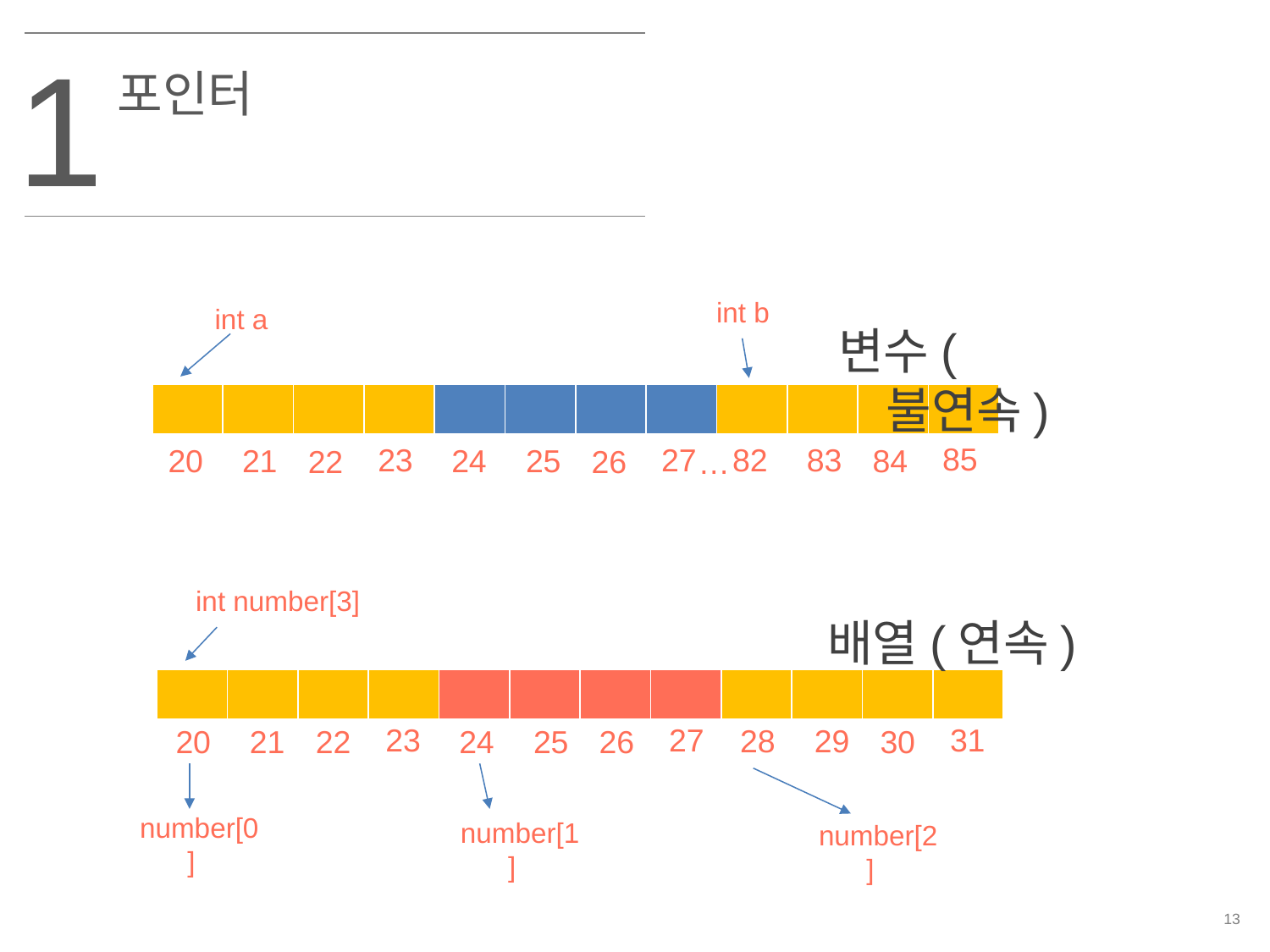

1
포인터
int b
int a
변수(불연속)
|  |  |  |  |  |  |  |  |  |  |  |  |
| --- | --- | --- | --- | --- | --- | --- | --- | --- | --- | --- | --- |
85
23
27
82
83
84
20
21
24
25
22
26
…
int number[3]
배열(연속)
|  |  |  |  |  |  |  |  |  |  |  |  |
| --- | --- | --- | --- | --- | --- | --- | --- | --- | --- | --- | --- |
31
23
27
28
29
30
20
21
24
25
22
26
number[0]
number[1]
number[2]